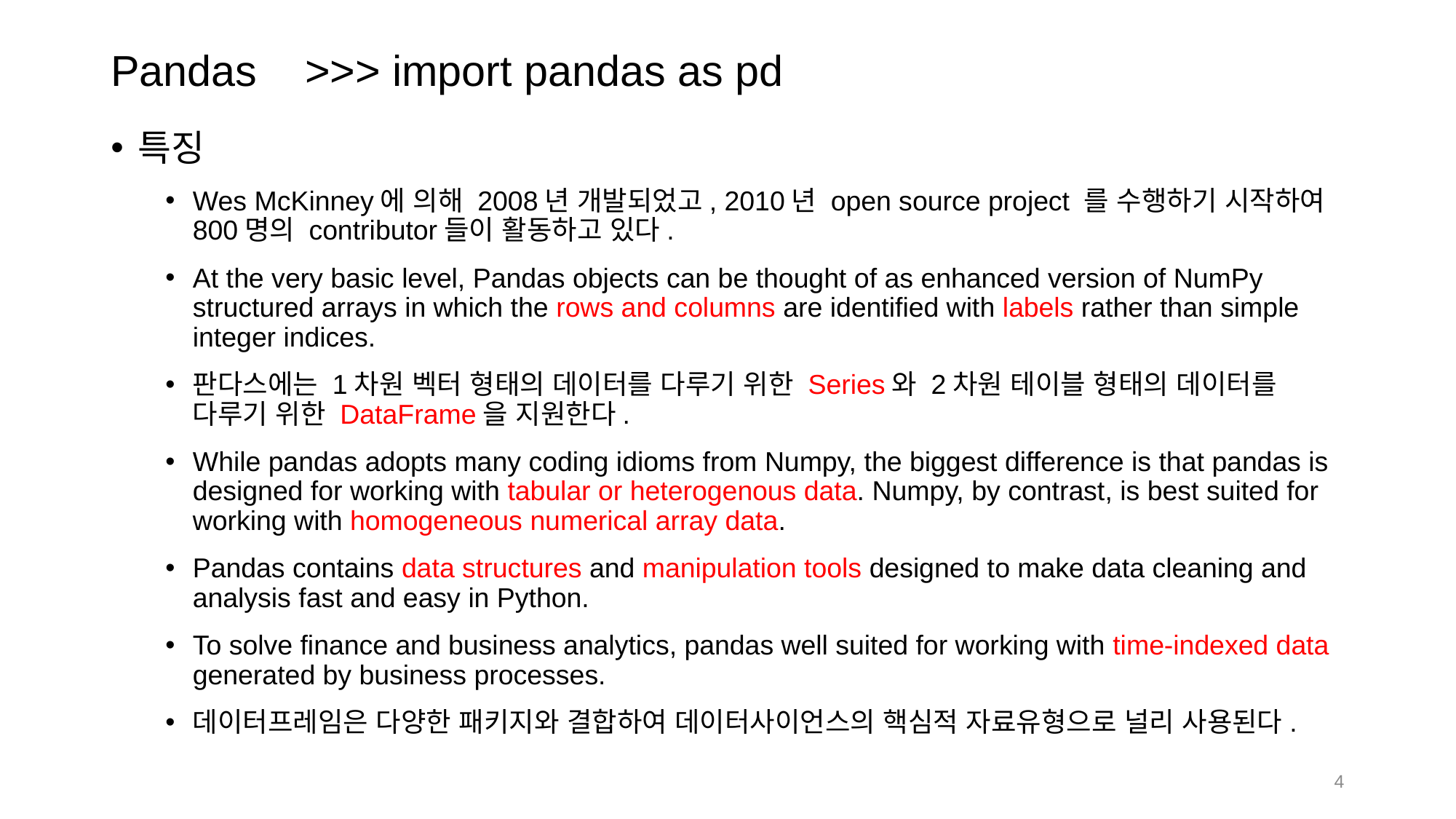

# Pandas 	>>> import pandas as pd
특징
Wes McKinney에 의해 2008년 개발되었고, 2010년 open source project 를 수행하기 시작하여 800명의 contributor들이 활동하고 있다.
At the very basic level, Pandas objects can be thought of as enhanced version of NumPy structured arrays in which the rows and columns are identified with labels rather than simple integer indices.
판다스에는 1차원 벡터 형태의 데이터를 다루기 위한 Series와 2차원 테이블 형태의 데이터를 다루기 위한 DataFrame을 지원한다.
While pandas adopts many coding idioms from Numpy, the biggest difference is that pandas is designed for working with tabular or heterogenous data. Numpy, by contrast, is best suited for working with homogeneous numerical array data.
Pandas contains data structures and manipulation tools designed to make data cleaning and analysis fast and easy in Python.
To solve finance and business analytics, pandas well suited for working with time-indexed data generated by business processes.
데이터프레임은 다양한 패키지와 결합하여 데이터사이언스의 핵심적 자료유형으로 널리 사용된다.

4